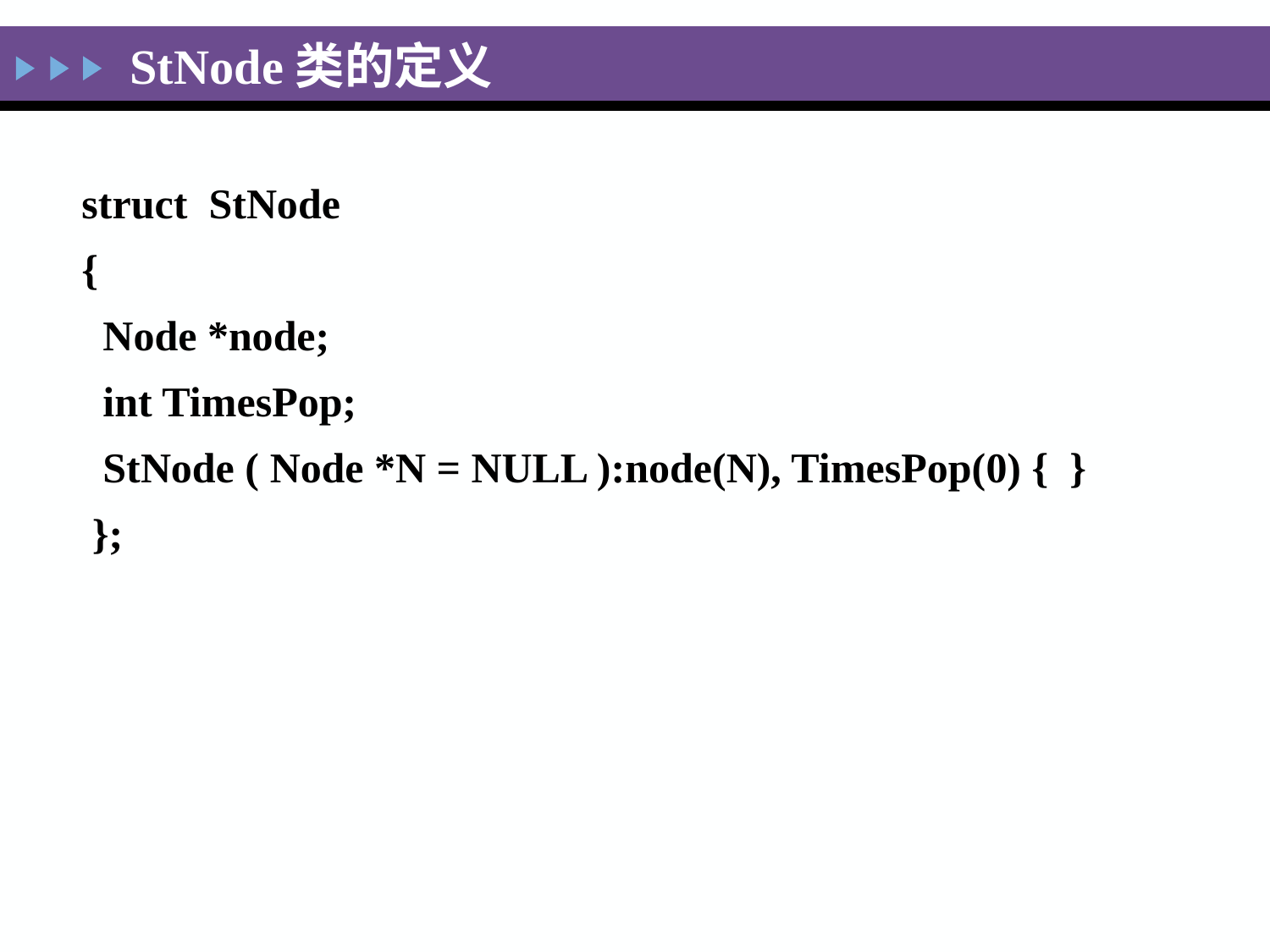

# StNode类的定义
struct  StNode
{
  Node *node;
  int TimesPop;
  StNode ( Node *N = NULL ):node(N), TimesPop(0) {  }
 };